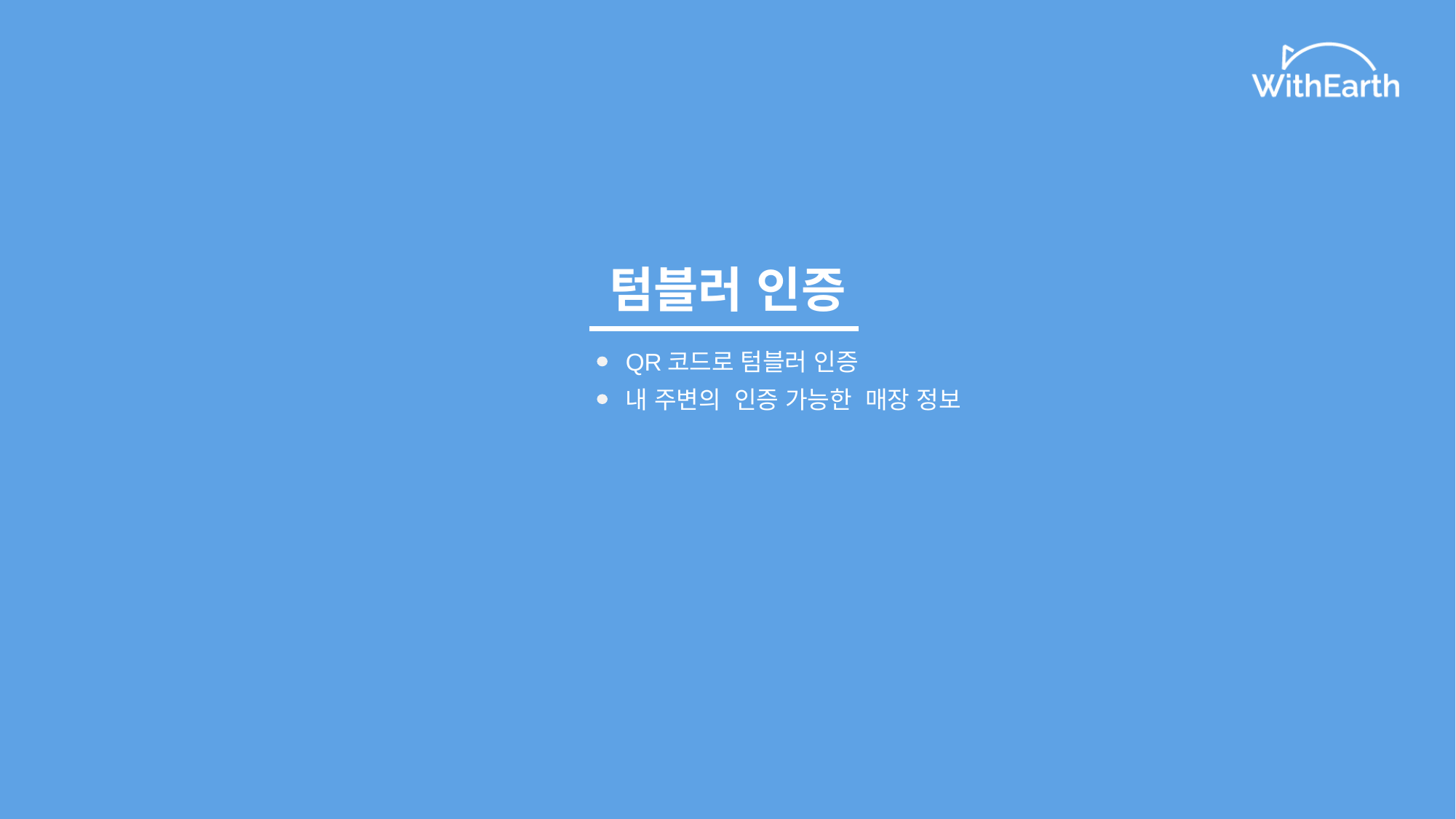

텀블러 인증
QR코드로 텀블러 인증

내 주변의  인증 가능한  매장 정보